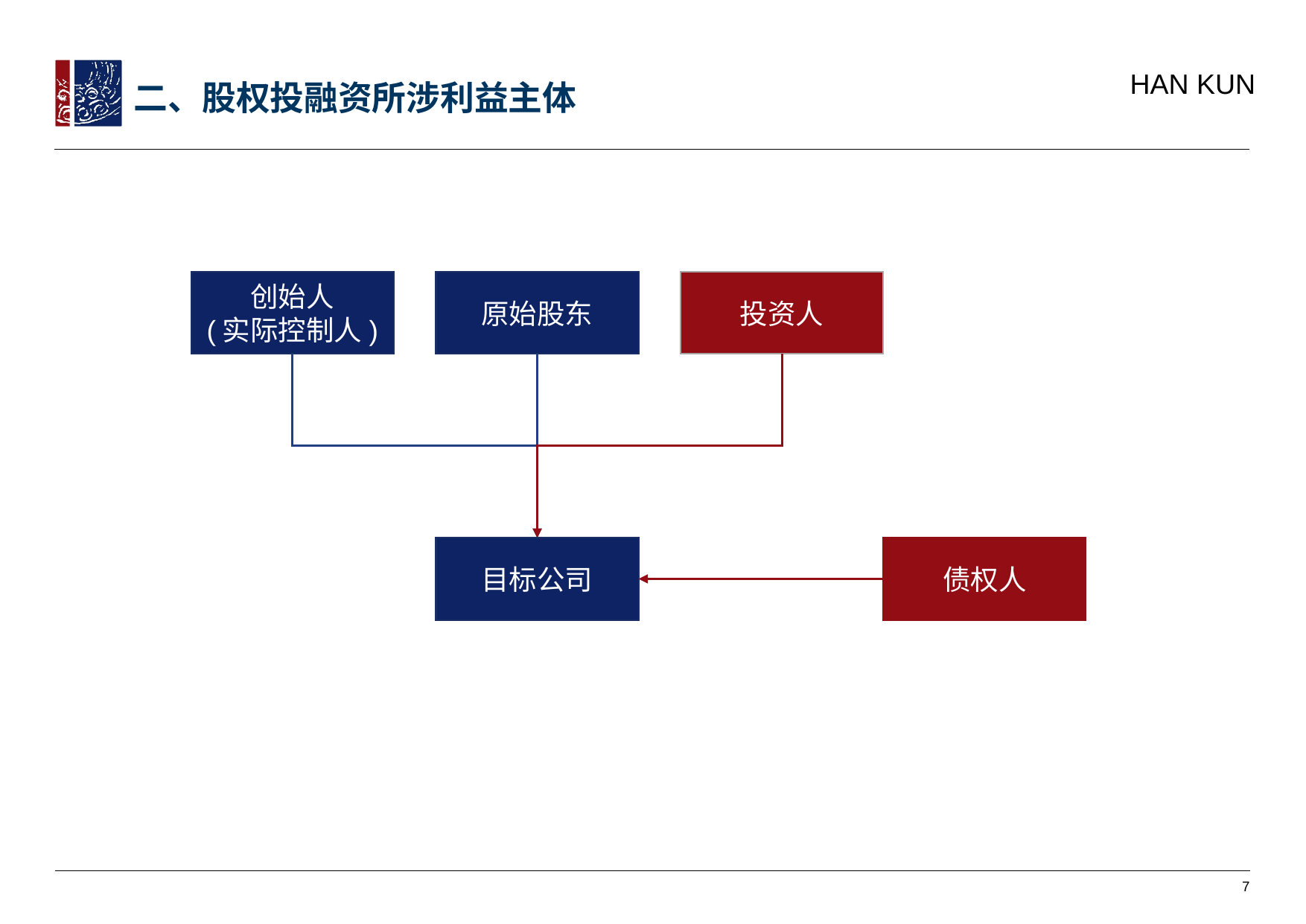

二、股权投融资所涉利益主体
投资人
原始股东
创始人
(实际控制人)
目标公司
债权人